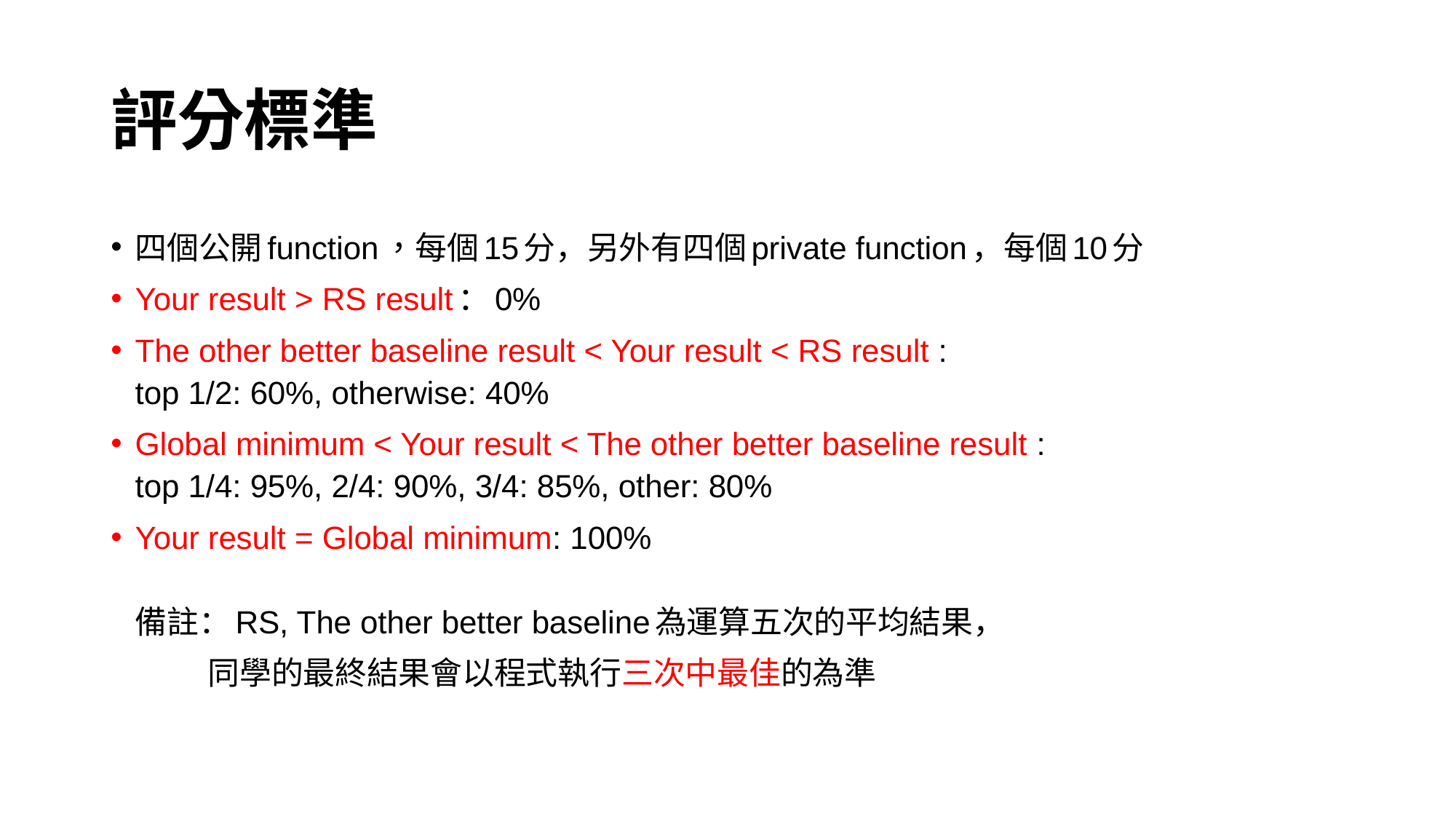

# 評分標準
四個公開function，每個15分，另外有四個private function，每個10分
Your result > RS result：0%
The other better baseline result < Your result < RS result :
top 1/2: 60%, otherwise: 40%
Global minimum < Your result < The other better baseline result :
top 1/4: 95%, 2/4: 90%, 3/4: 85%, other: 80%
Your result = Global minimum: 100%
備註：RS, The other better baseline為運算五次的平均結果，
             同學的最終結果會以程式執行三次中最佳的為準